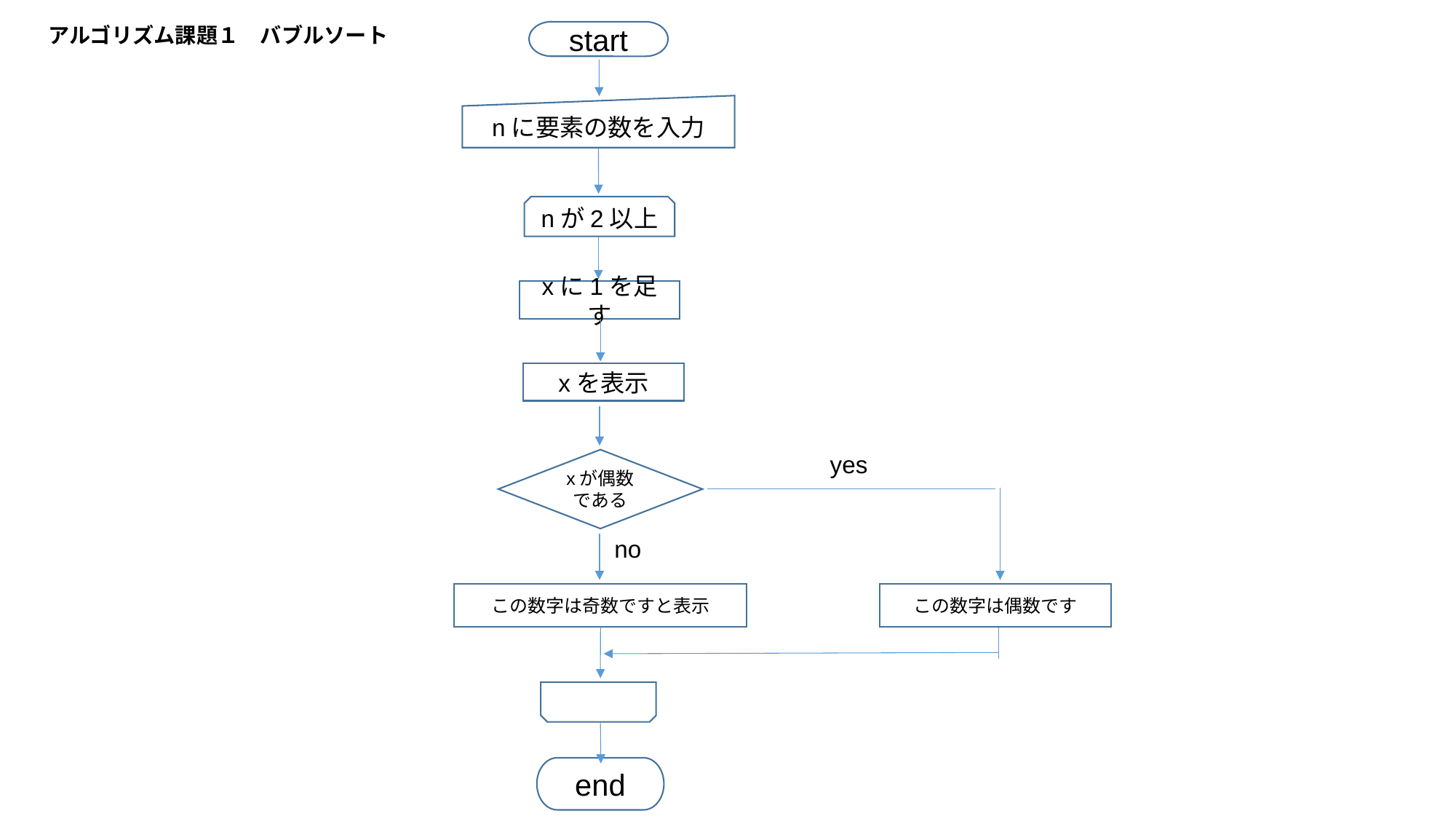

アルゴリズム課題１　バブルソート
start
nに要素の数を入力
nが2以上
xに1を足す
xを表示
yes
xが偶数である
no
この数字は偶数です
この数字は奇数ですと表示

end